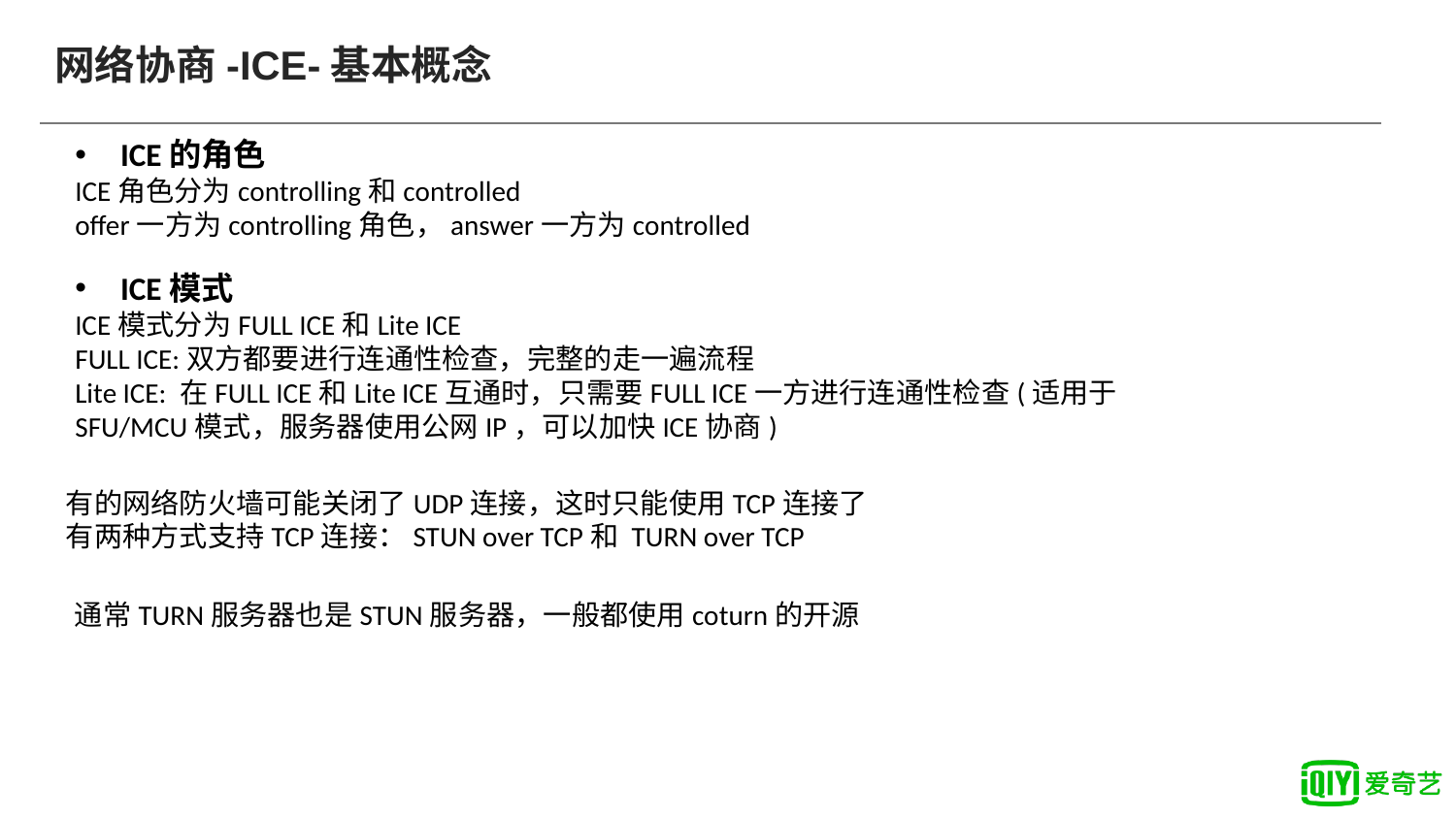

# 网络协商-ICE-基本概念
ICE的角色
ICE角色分为controlling和controlled
offer一方为controlling角色，answer一方为controlled
ICE模式
ICE模式分为FULL ICE和Lite ICE
FULL ICE:双方都要进行连通性检查，完整的走一遍流程
Lite ICE: 在FULL ICE和Lite ICE互通时，只需要FULL ICE一方进行连通性检查(适用于SFU/MCU模式，服务器使用公网IP，可以加快ICE协商)
有的网络防火墙可能关闭了UDP连接，这时只能使用TCP连接了
有两种方式支持TCP连接：STUN over TCP和 TURN over TCP
通常TURN服务器也是STUN服务器，一般都使用coturn的开源